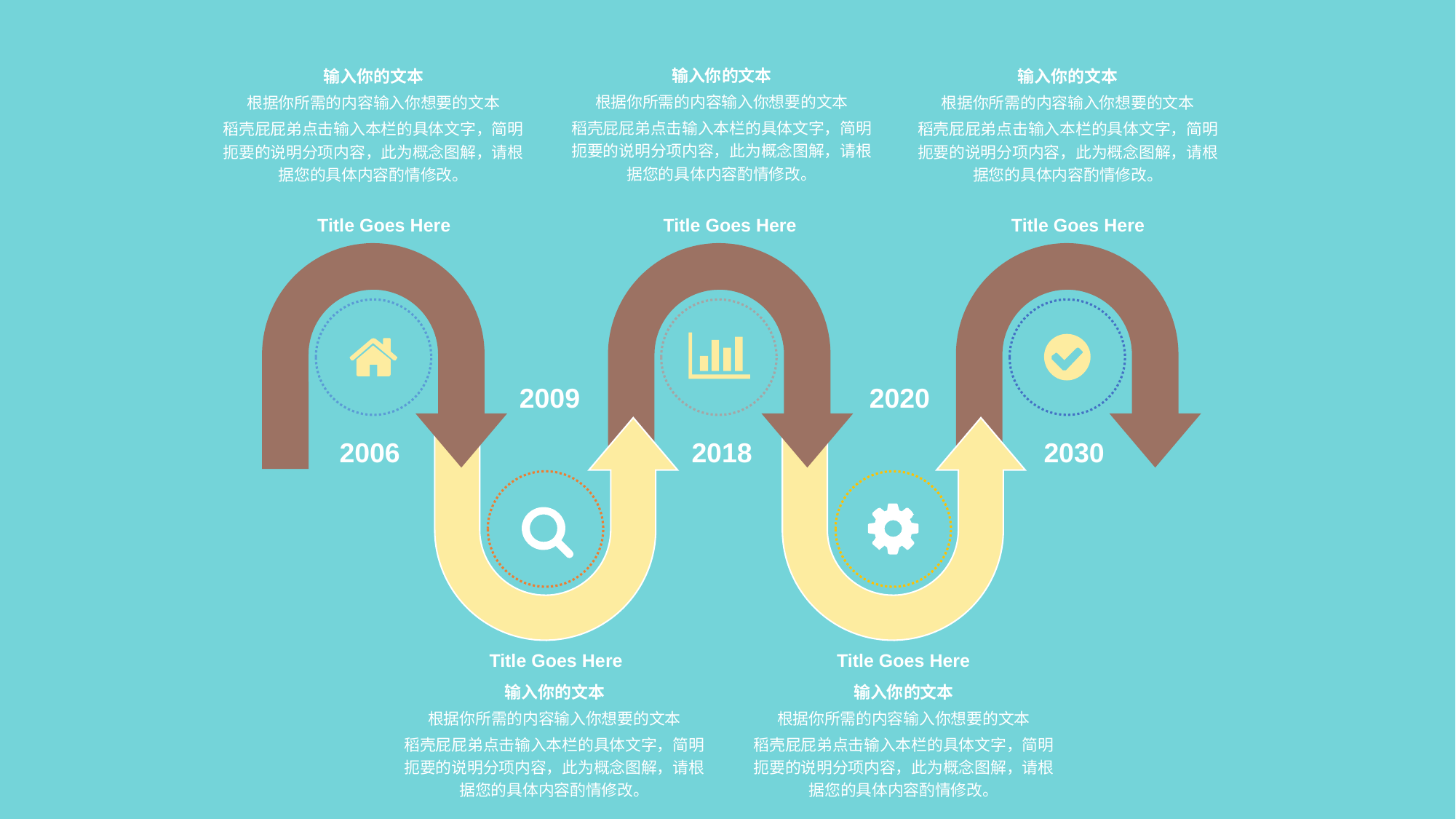

输入你的文本
根据你所需的内容输入你想要的文本
稻壳屁屁弟点击输入本栏的具体文字，简明扼要的说明分项内容，此为概念图解，请根据您的具体内容酌情修改。
输入你的文本
根据你所需的内容输入你想要的文本
稻壳屁屁弟点击输入本栏的具体文字，简明扼要的说明分项内容，此为概念图解，请根据您的具体内容酌情修改。
输入你的文本
根据你所需的内容输入你想要的文本
稻壳屁屁弟点击输入本栏的具体文字，简明扼要的说明分项内容，此为概念图解，请根据您的具体内容酌情修改。
Title Goes Here
Title Goes Here
Title Goes Here

2009
2020

2006
2018
2030

Title Goes Here
Title Goes Here
输入你的文本
根据你所需的内容输入你想要的文本
稻壳屁屁弟点击输入本栏的具体文字，简明扼要的说明分项内容，此为概念图解，请根据您的具体内容酌情修改。
输入你的文本
根据你所需的内容输入你想要的文本
稻壳屁屁弟点击输入本栏的具体文字，简明扼要的说明分项内容，此为概念图解，请根据您的具体内容酌情修改。